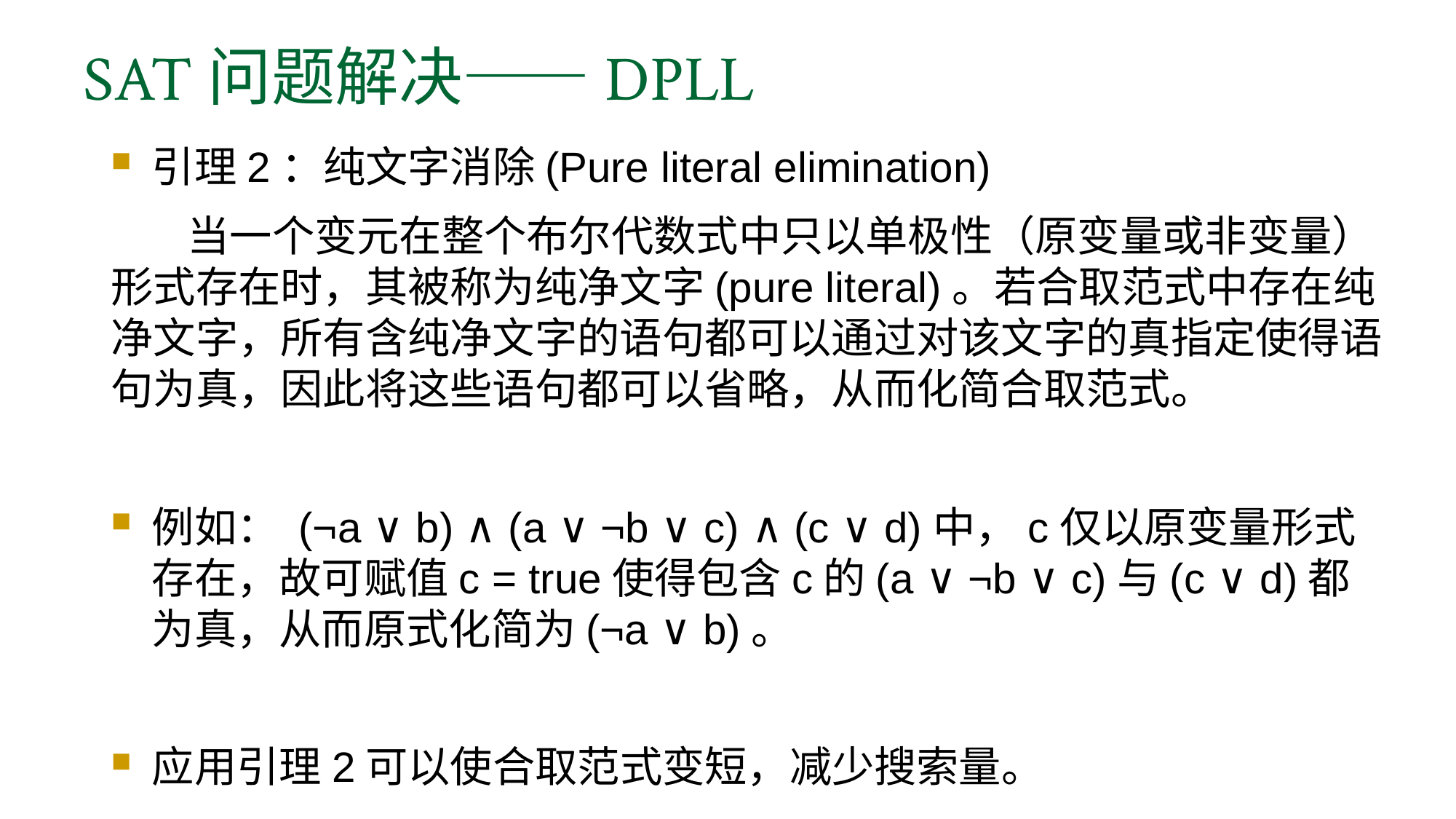

SAT问题解决——DPLL
引理2：纯文字消除(Pure literal elimination)
       当一个变元在整个布尔代数式中只以单极性（原变量或非变量）形式存在时，其被称为纯净文字(pure literal)。若合取范式中存在纯净文字，所有含纯净文字的语句都可以通过对该文字的真指定使得语句为真，因此将这些语句都可以省略，从而化简合取范式。

例如： (¬a ∨ b) ∧ (a ∨ ¬b ∨ c) ∧ (c ∨ d)中，c仅以原变量形式存在，故可赋值c = true使得包含c的(a ∨ ¬b ∨ c)与(c ∨ d)都为真，从而原式化简为(¬a ∨ b)。

应用引理2可以使合取范式变短，减少搜索量。